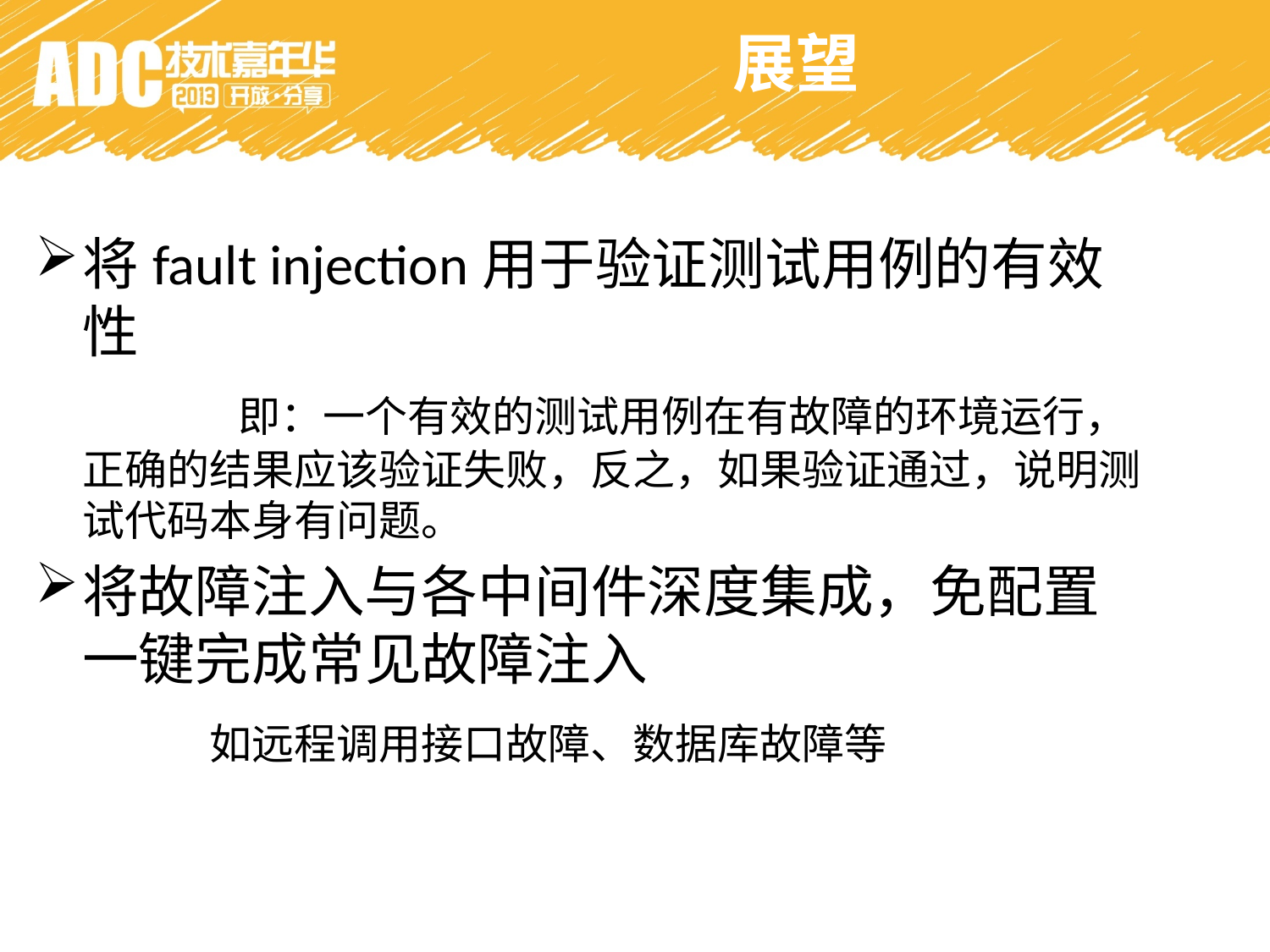

展望
将fault injection用于验证测试用例的有效性
		  即：一个有效的测试用例在有故障的环境运行，正确的结果应该验证失败，反之，如果验证通过，说明测试代码本身有问题。
将故障注入与各中间件深度集成，免配置一键完成常见故障注入
		如远程调用接口故障、数据库故障等